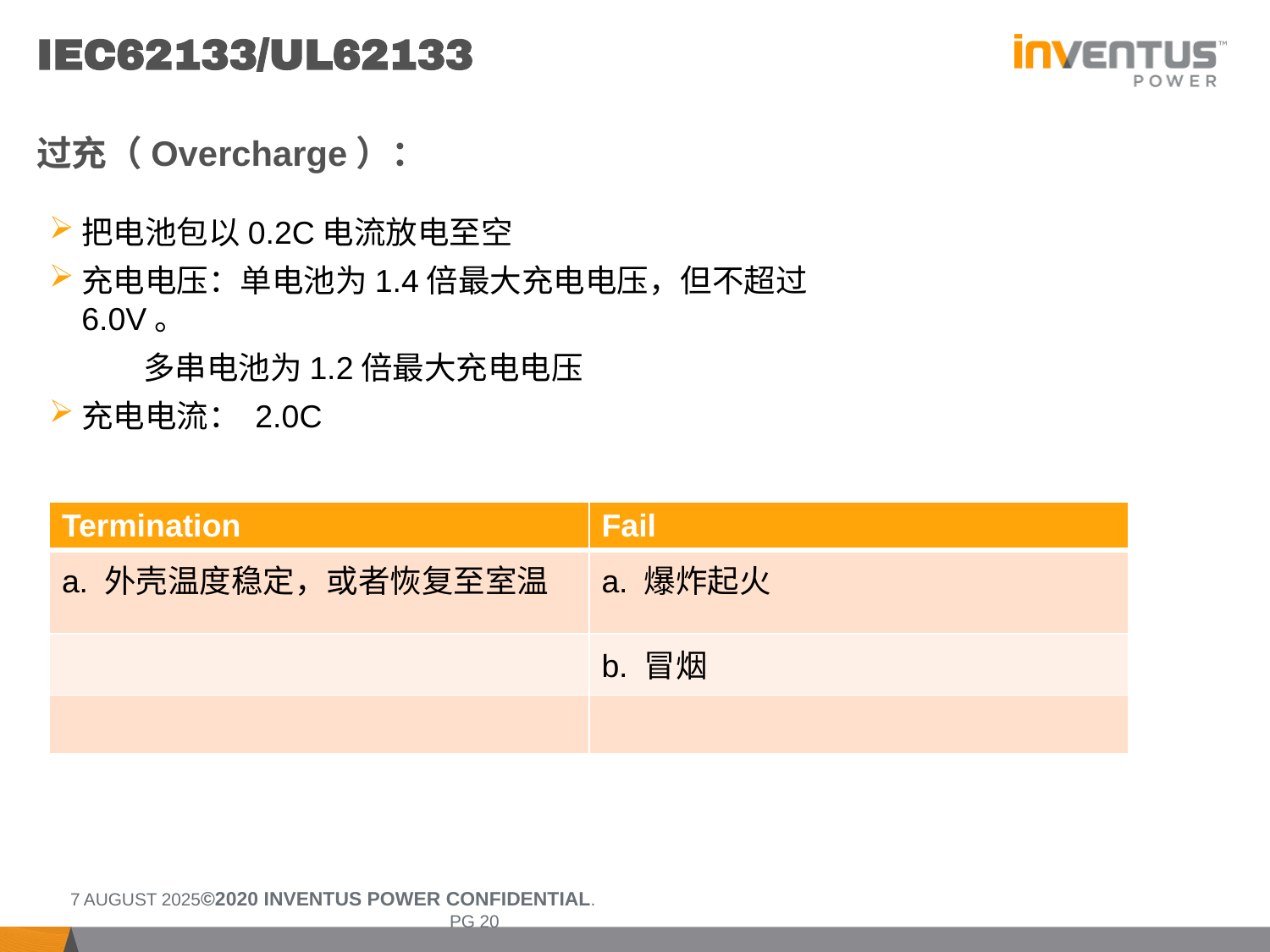

# IEC62133/UL62133
过充（Overcharge）：
把电池包以0.2C电流放电至空
充电电压：单电池为1.4倍最大充电电压，但不超过6.0V。
            多串电池为1.2倍最大充电电压
充电电流： 2.0C
| Termination | Fail |
| --- | --- |
| a. 外壳温度稳定，或者恢复至室温 | a. 爆炸起火 |
|  | b. 冒烟 |
|  |  |